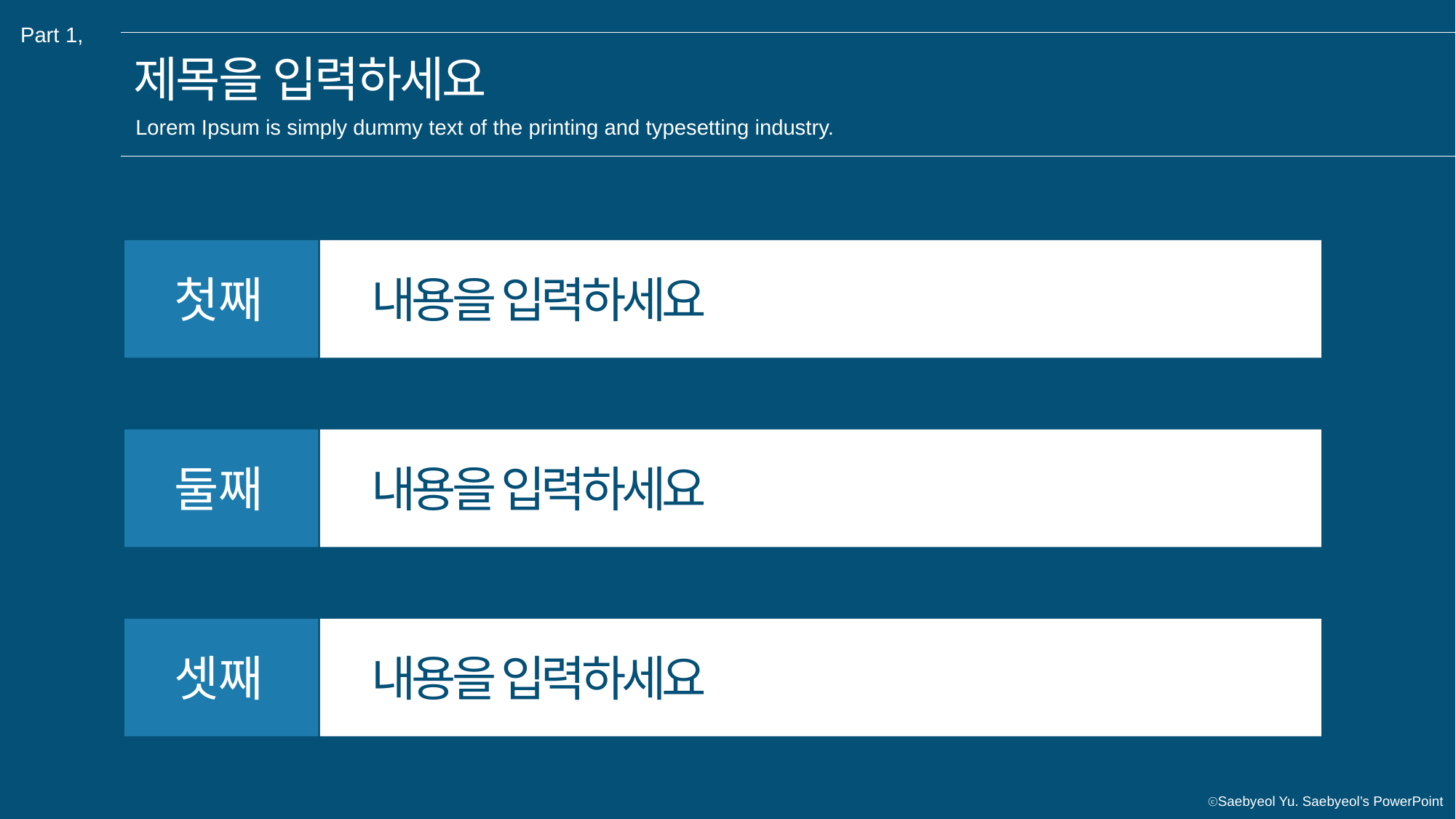

Part 1,
제목을 입력하세요
Lorem Ipsum is simply dummy text of the printing and typesetting industry.

첫째
내용을 입력하세요

둘째
내용을 입력하세요

셋째
내용을 입력하세요